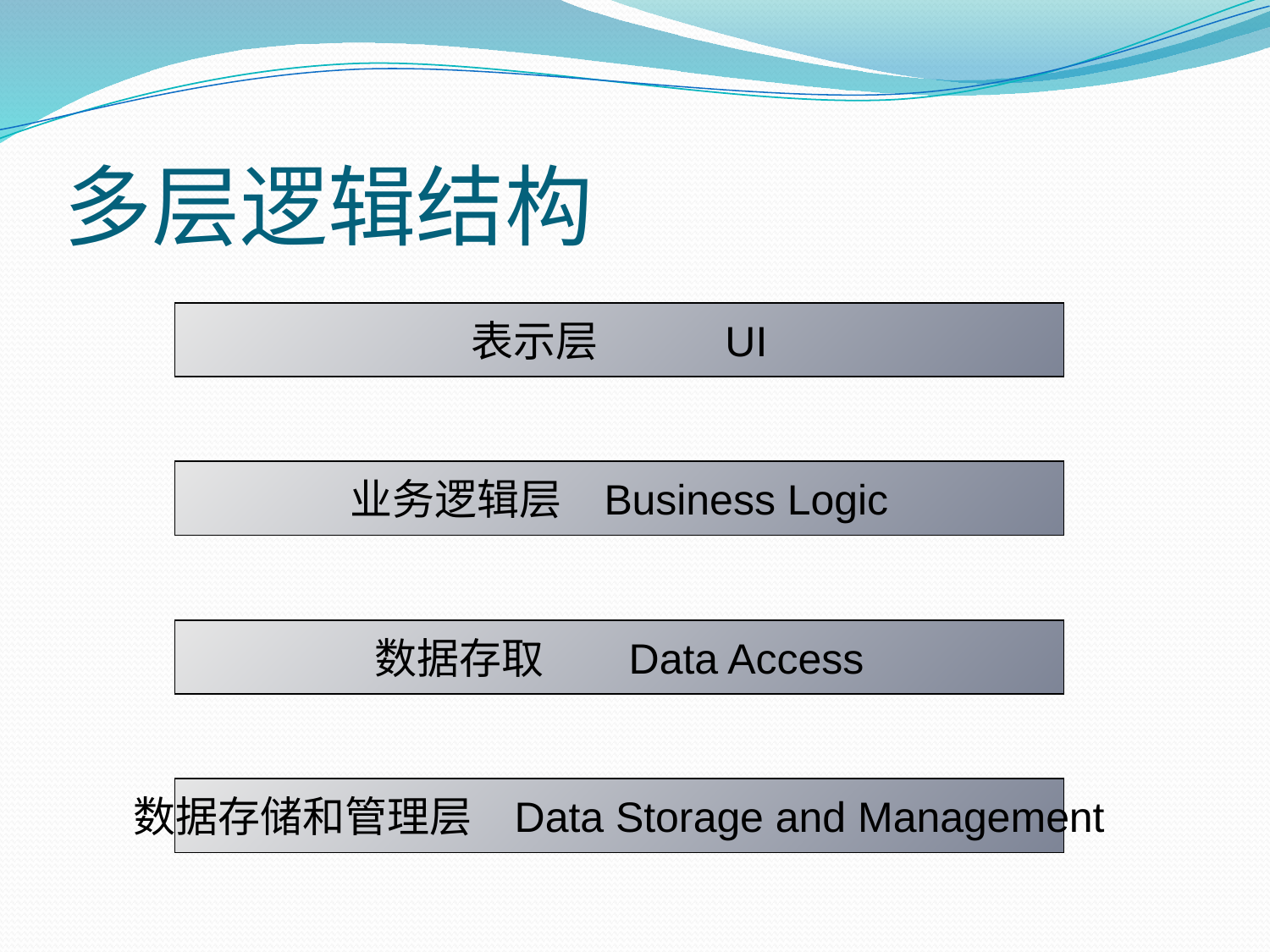

# 多层逻辑结构
表示层	UI
业务逻辑层	Business Logic
数据存取	Data Access
数据存储和管理层	Data Storage and Management